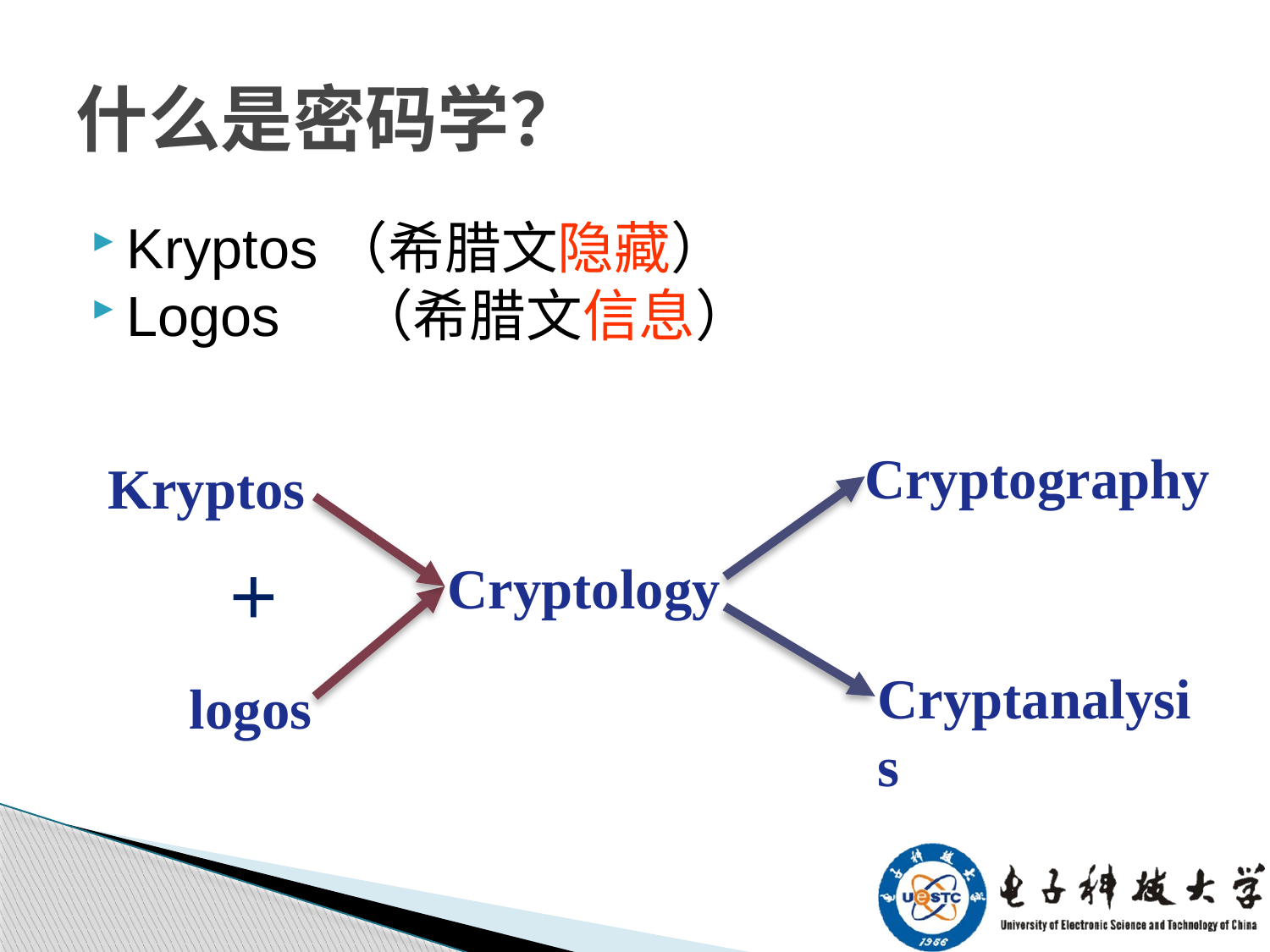

# 什么是密码学？
Kryptos（希腊文隐藏）
Logos    （希腊文信息）
Cryptography
Kryptos

Cryptology
＋

Cryptanalysis
logos
4